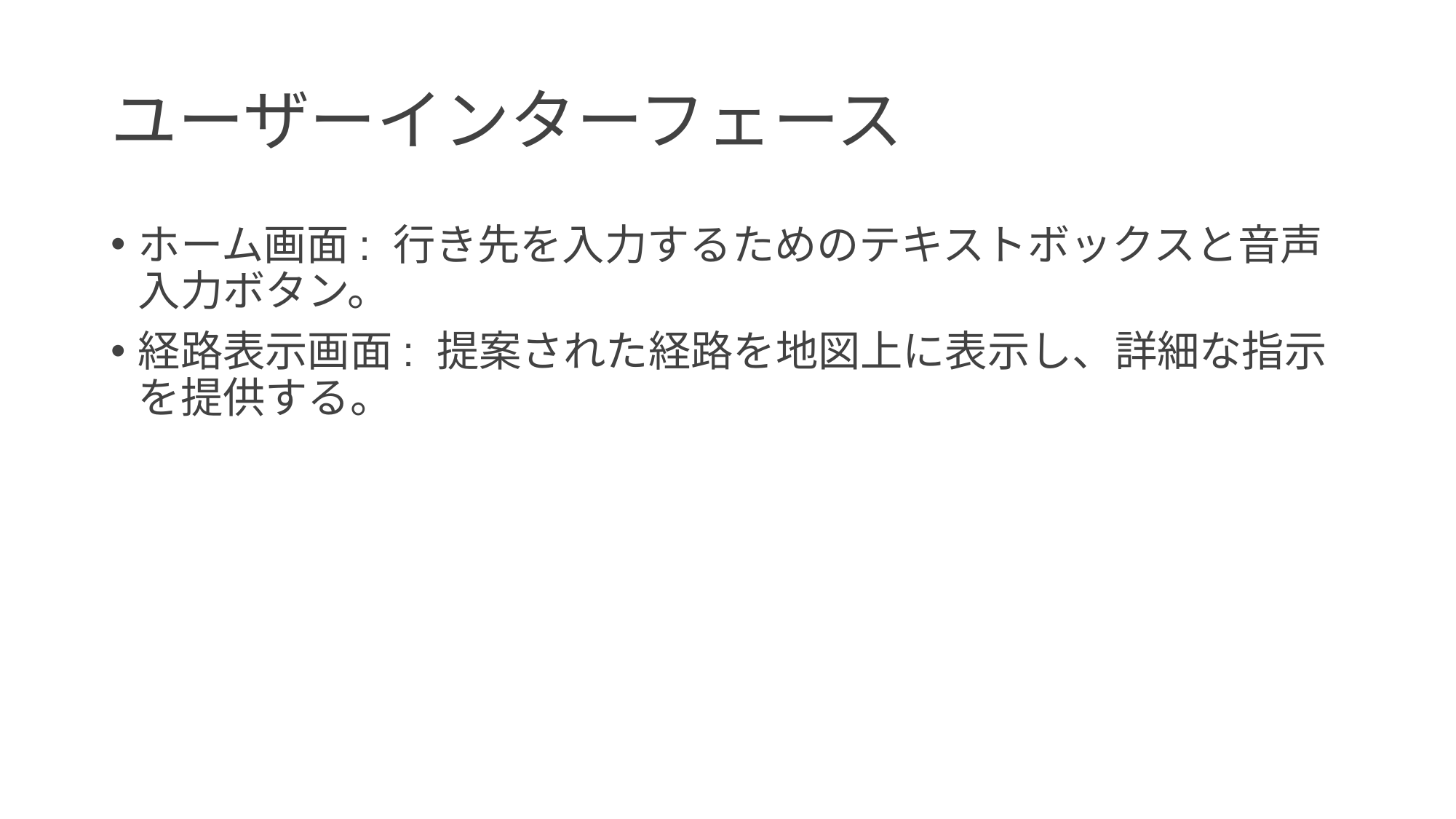

# ユーザーインターフェース
ホーム画面: 行き先を入力するためのテキストボックスと音声入力ボタン。
経路表示画面: 提案された経路を地図上に表示し、詳細な指示を提供する。